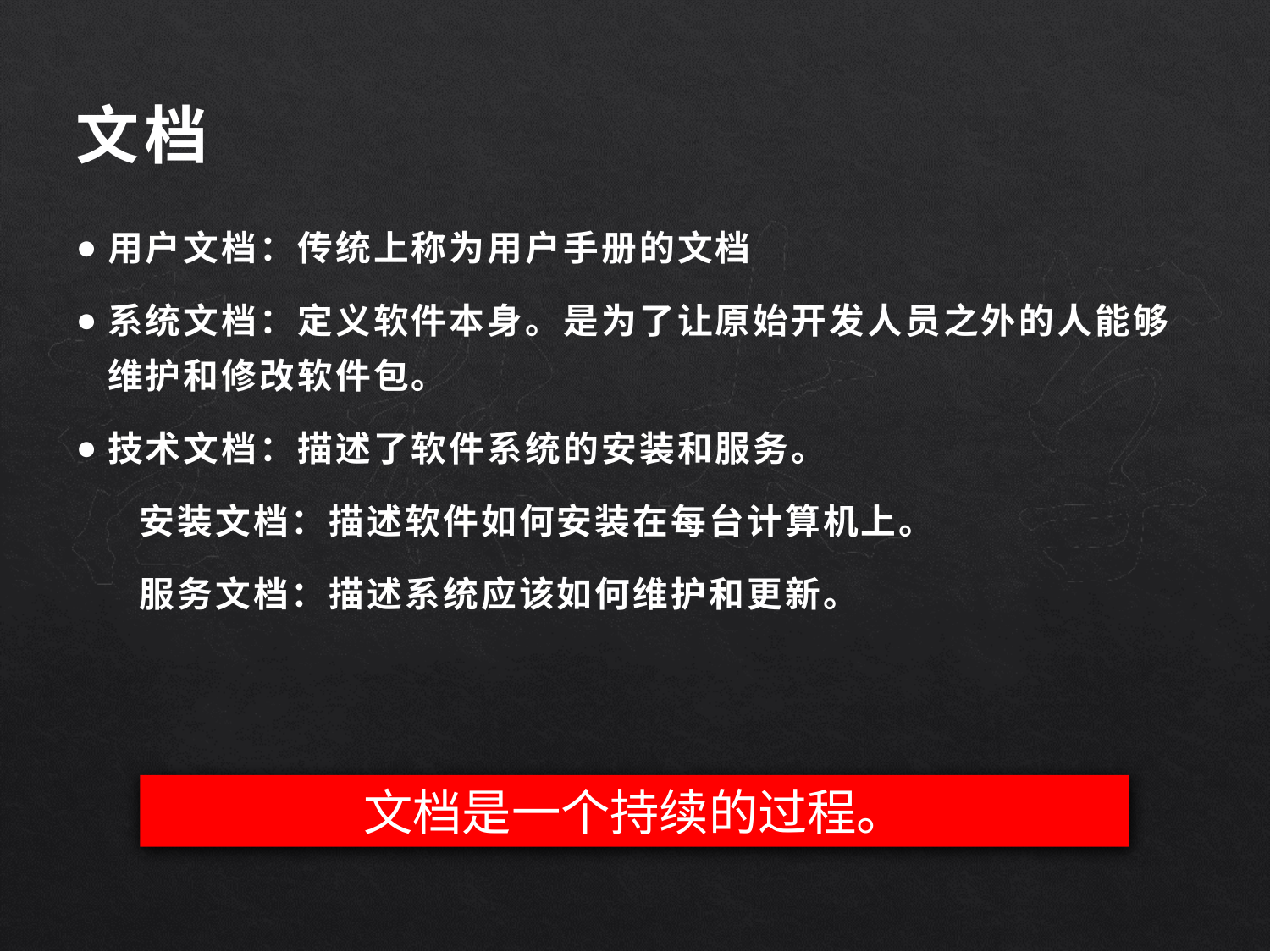

# 文档
用户文档：传统上称为用户手册的文档
系统文档：定义软件本身。是为了让原始开发人员之外的人能够维护和修改软件包。
技术文档：描述了软件系统的安装和服务。
安装文档：描述软件如何安装在每台计算机上。
服务文档：描述系统应该如何维护和更新。
文档是一个持续的过程。
30